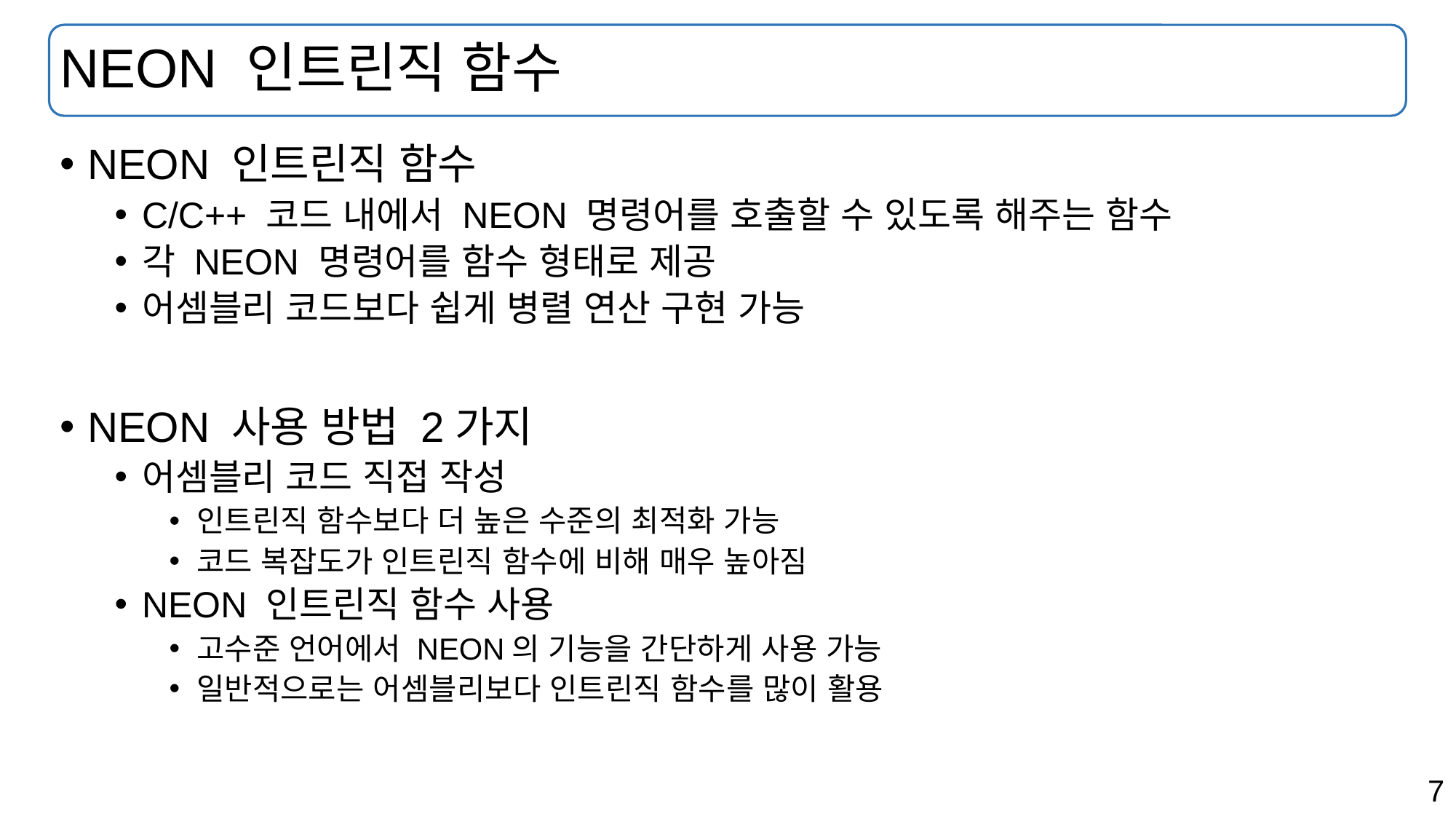

# NEON 인트린직 함수
NEON 인트린직 함수
C/C++ 코드 내에서 NEON 명령어를 호출할 수 있도록 해주는 함수
각 NEON 명령어를 함수 형태로 제공
어셈블리 코드보다 쉽게 병렬 연산 구현 가능

NEON 사용 방법 2가지
어셈블리 코드 직접 작성
인트린직 함수보다 더 높은 수준의 최적화 가능
코드 복잡도가 인트린직 함수에 비해 매우 높아짐
NEON 인트린직 함수 사용
고수준 언어에서 NEON의 기능을 간단하게 사용 가능
일반적으로는 어셈블리보다 인트린직 함수를 많이 활용